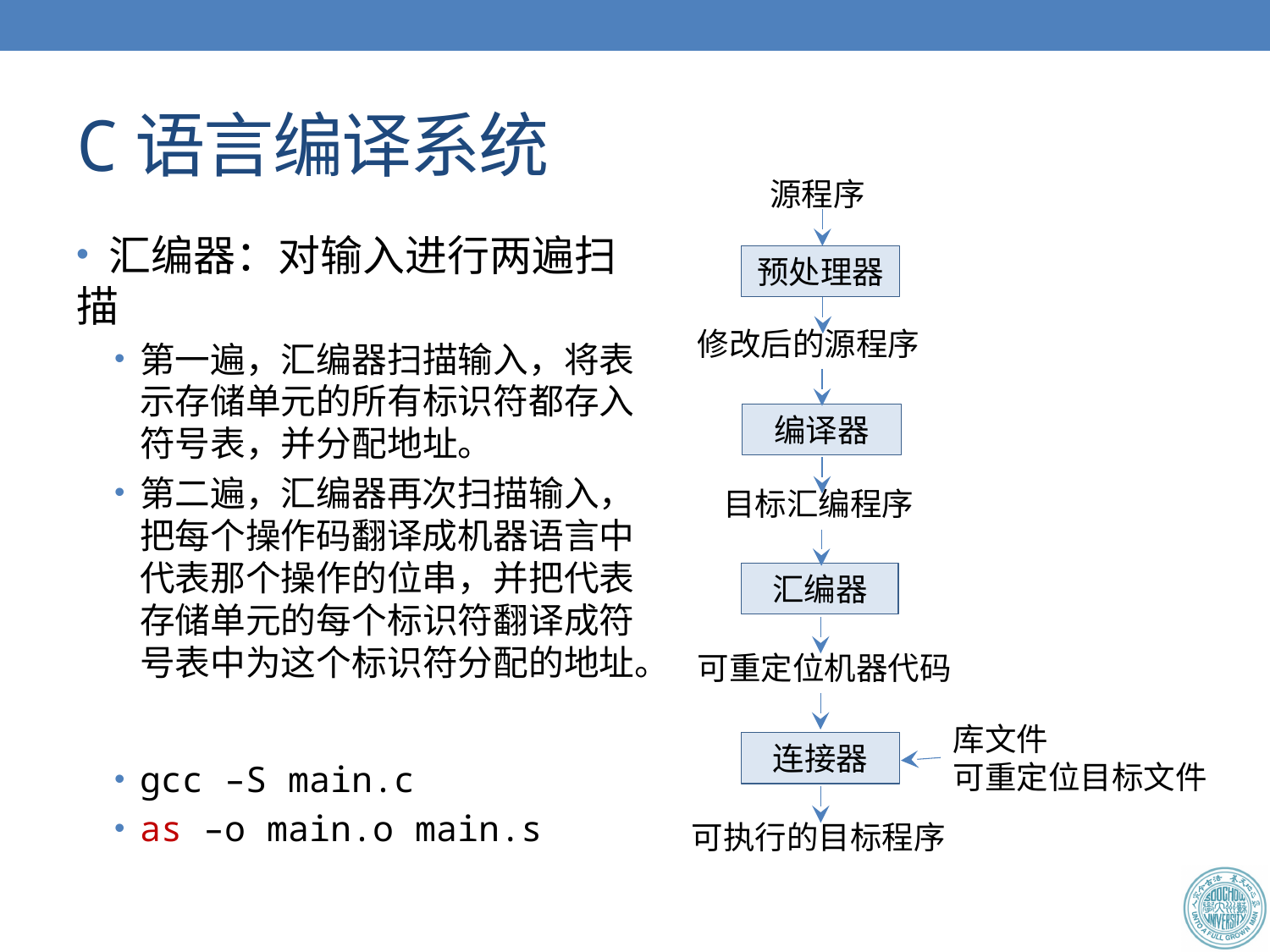

# C语言编译系统
源程序
预处理器
修改后的源程序
编译器
目标汇编程序
汇编器
可重定位机器代码
库文件
可重定位目标文件
连接器
可执行的目标程序
 汇编器：对输入进行两遍扫描
第一遍，汇编器扫描输入，将表示存储单元的所有标识符都存入符号表，并分配地址。
第二遍，汇编器再次扫描输入，把每个操作码翻译成机器语言中代表那个操作的位串，并把代表存储单元的每个标识符翻译成符号表中为这个标识符分配的地址。

gcc –S main.c
as –o main.o main.s